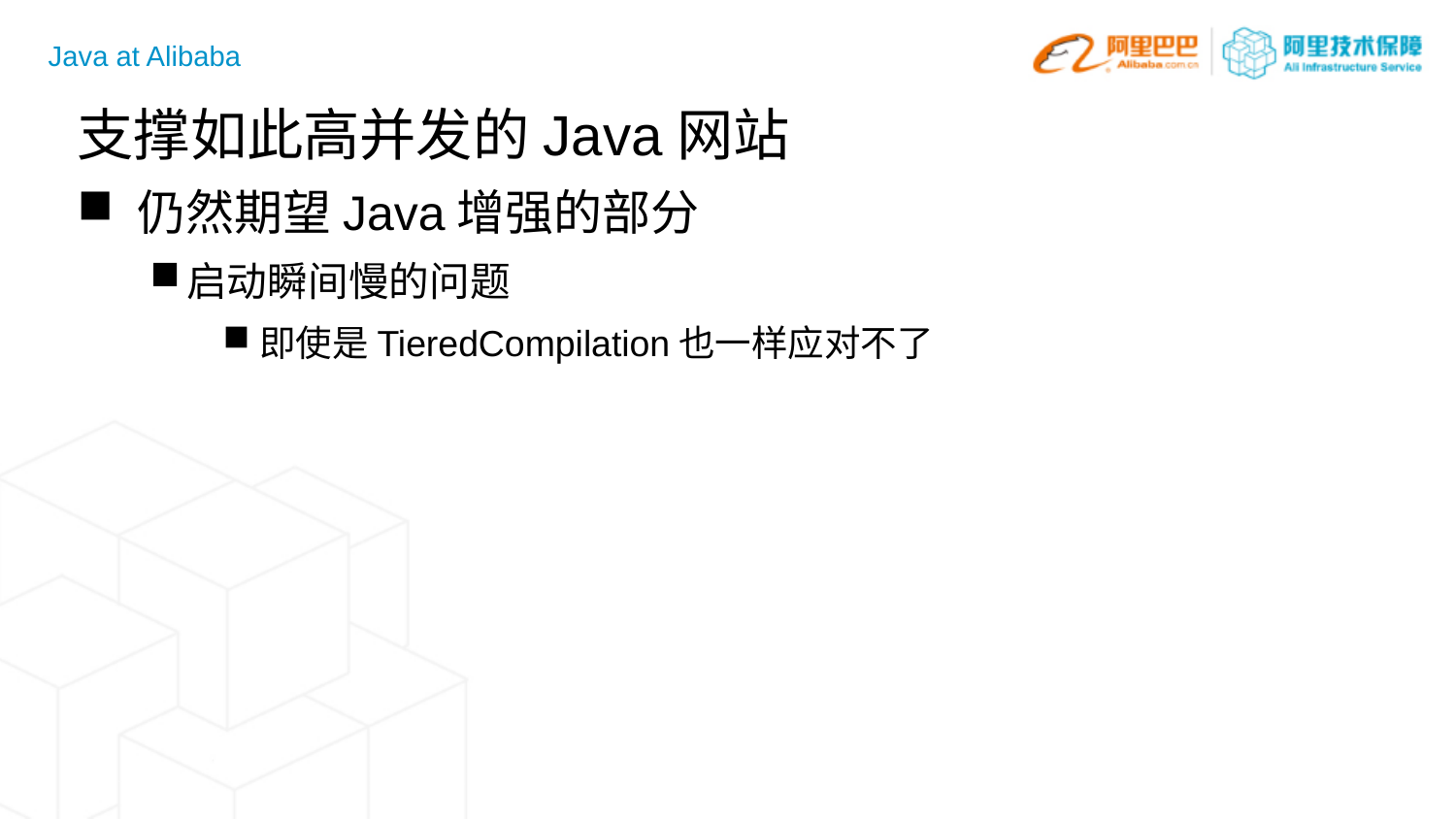

Java at Alibaba
支撑如此高并发的Java网站
 仍然期望Java增强的部分
启动瞬间慢的问题
即使是TieredCompilation也一样应对不了